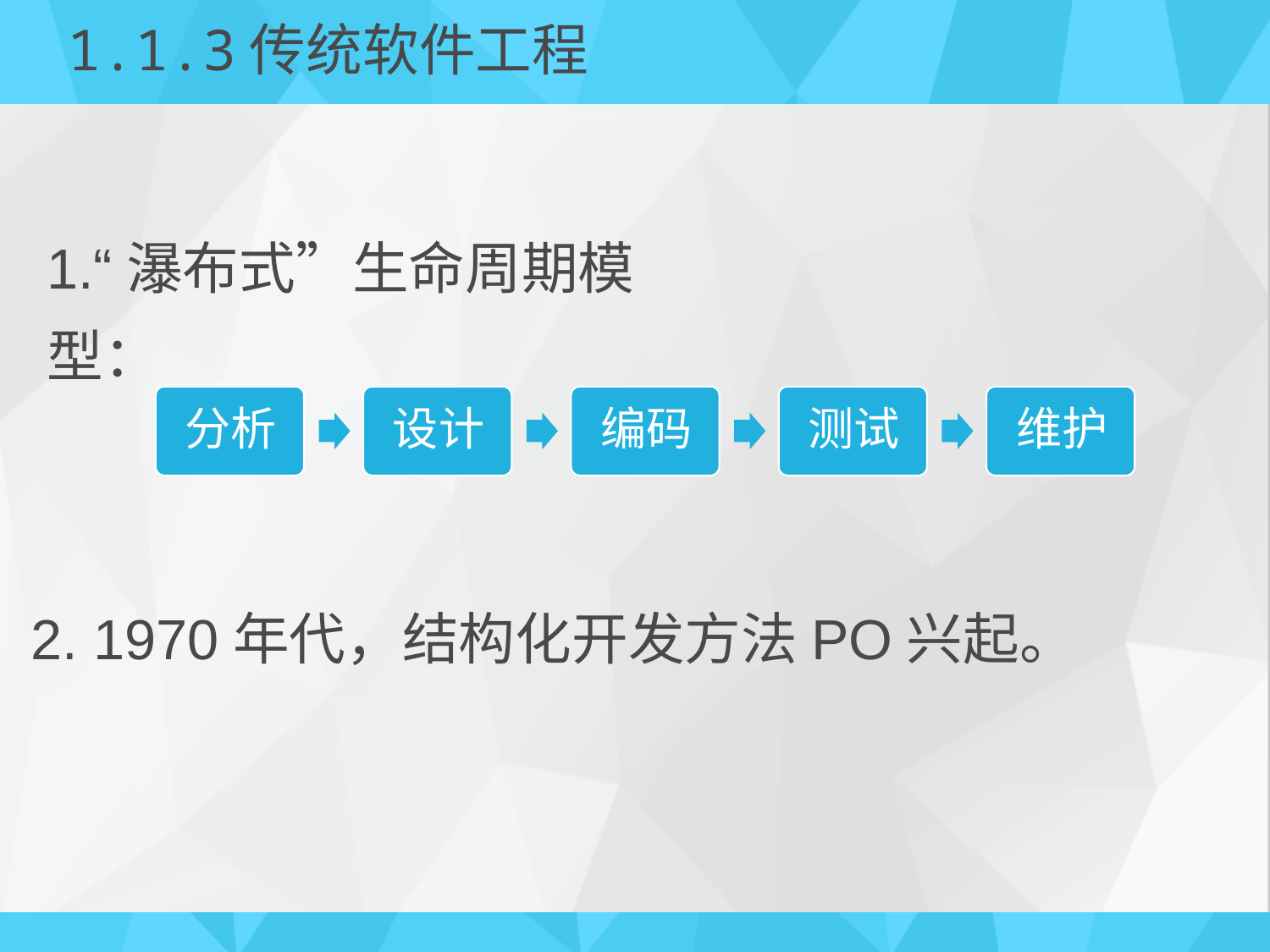

# 1.1.3传统软件工程
分析

设计

编码

测试

维护
1.“瀑布式”生命周期模型：

2. 1970年代，结构化开发方法PO兴起。